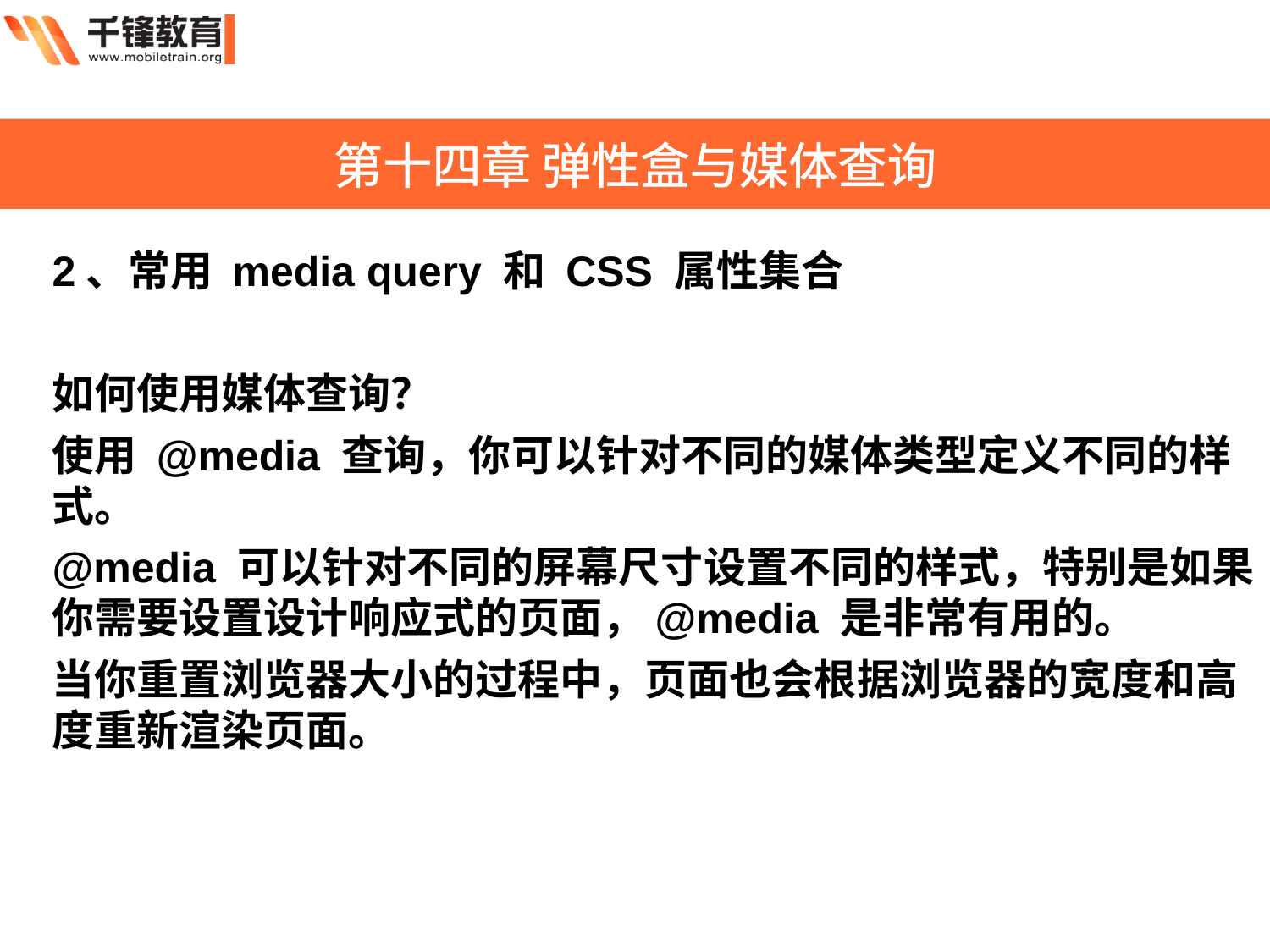

第十四章 弹性盒与媒体查询
2、常用 media query 和 CSS 属性集合

如何使用媒体查询？
使用 @media 查询，你可以针对不同的媒体类型定义不同的样式。
@media 可以针对不同的屏幕尺寸设置不同的样式，特别是如果你需要设置设计响应式的页面，@media 是非常有用的。
当你重置浏览器大小的过程中，页面也会根据浏览器的宽度和高度重新渲染页面。